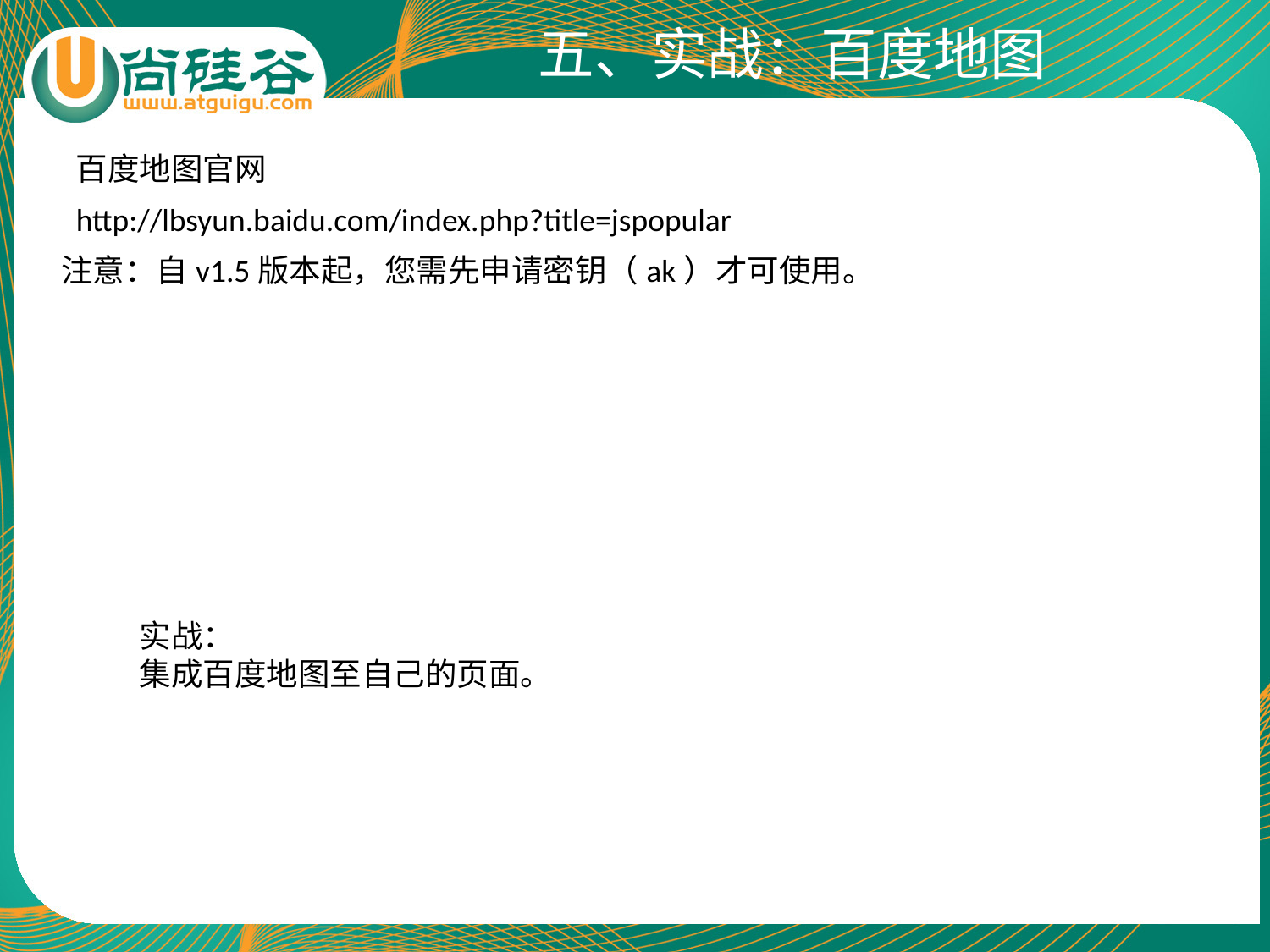

# 五、实战：百度地图
百度地图官网
http://lbsyun.baidu.com/index.php?title=jspopular
注意：自v1.5版本起，您需先申请密钥（ak）才可使用。
实战：
集成百度地图至自己的页面。